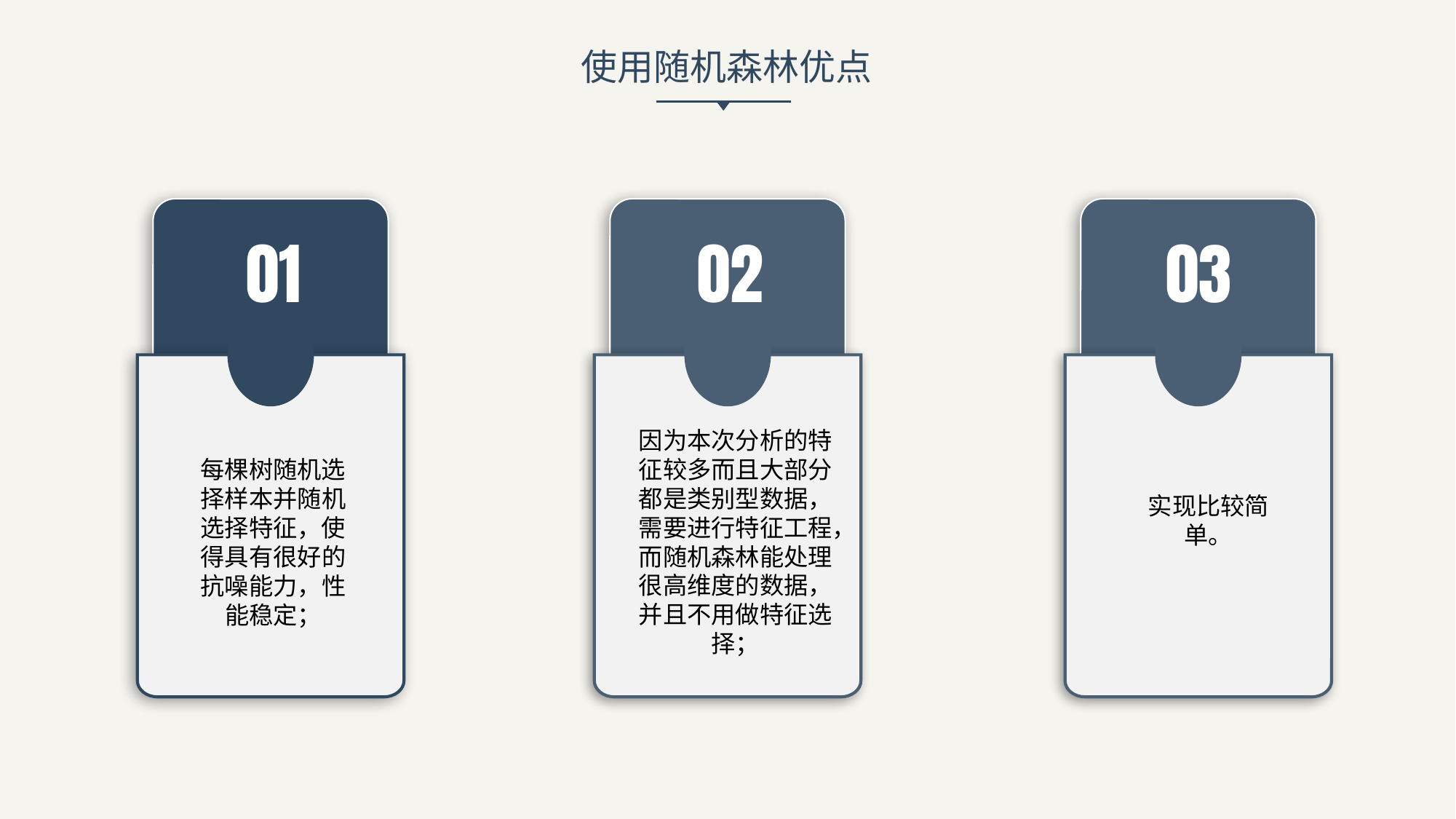

使用随机森林优点

01

每棵树随机选择样本并随机选择特征，使得具有很好的抗噪能力，性能稳定；

02

因为本次分析的特征较多而且大部分都是类别型数据，需要进行特征工程，而随机森林能处理很高维度的数据，并且不用做特征选择；

03

实现比较简单。
延迟符号